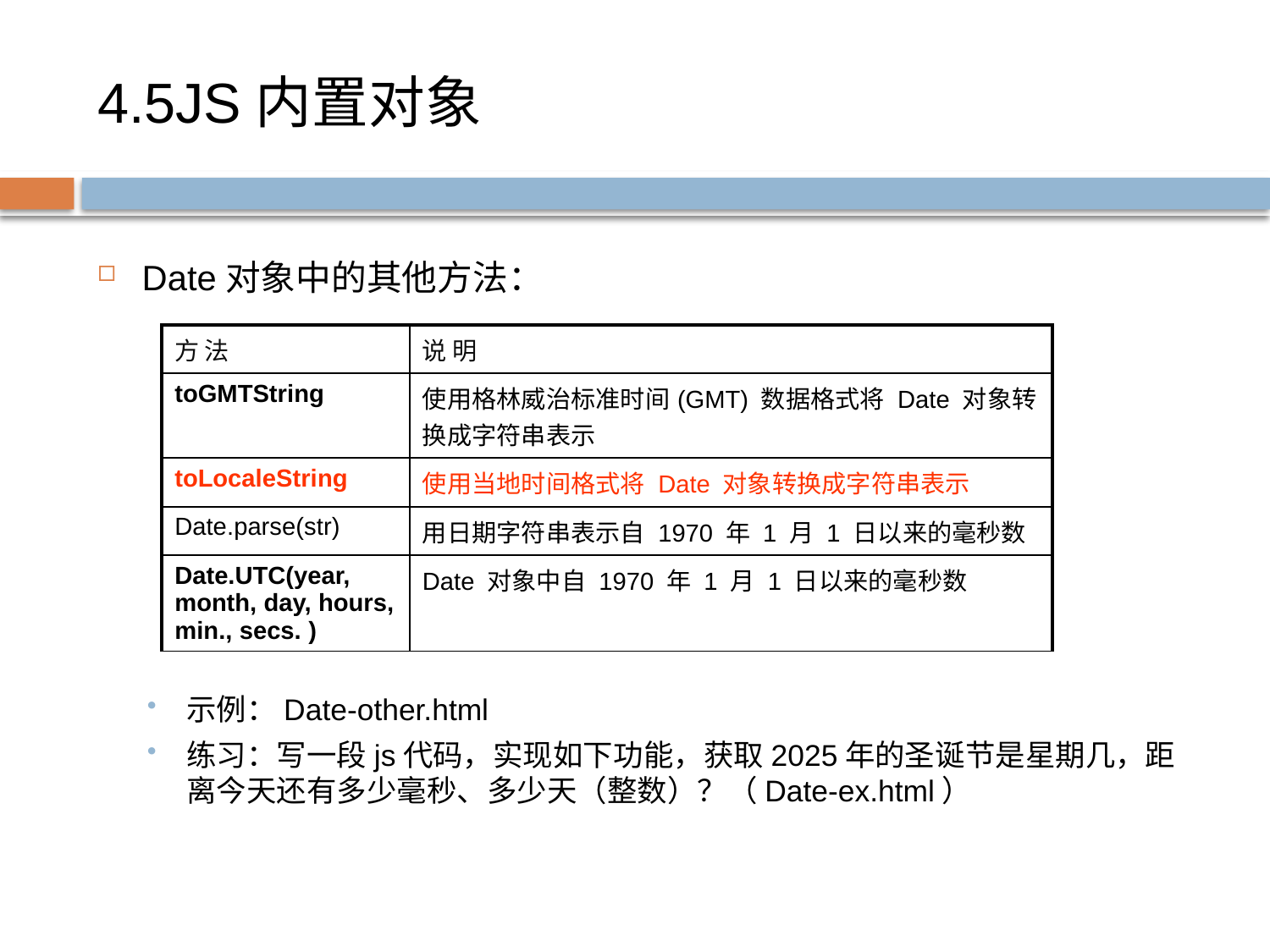

# 4.5JS内置对象
Date对象中的其他方法：

示例：Date-other.html
练习：写一段js代码，实现如下功能，获取2025年的圣诞节是星期几，距离今天还有多少毫秒、多少天（整数）？（Date-ex.html）
| 方 法 | 说 明 |
| --- | --- |
| toGMTString | 使用格林威治标准时间(GMT) 数据格式将 Date 对象转换成字符串表示 |
| toLocaleString | 使用当地时间格式将 Date 对象转换成字符串表示 |
| Date.parse(str) | 用日期字符串表示自 1970 年 1 月 1 日以来的毫秒数 |
| Date.UTC(year, month, day, hours, min., secs. ) | Date 对象中自 1970 年 1 月 1 日以来的毫秒数 |